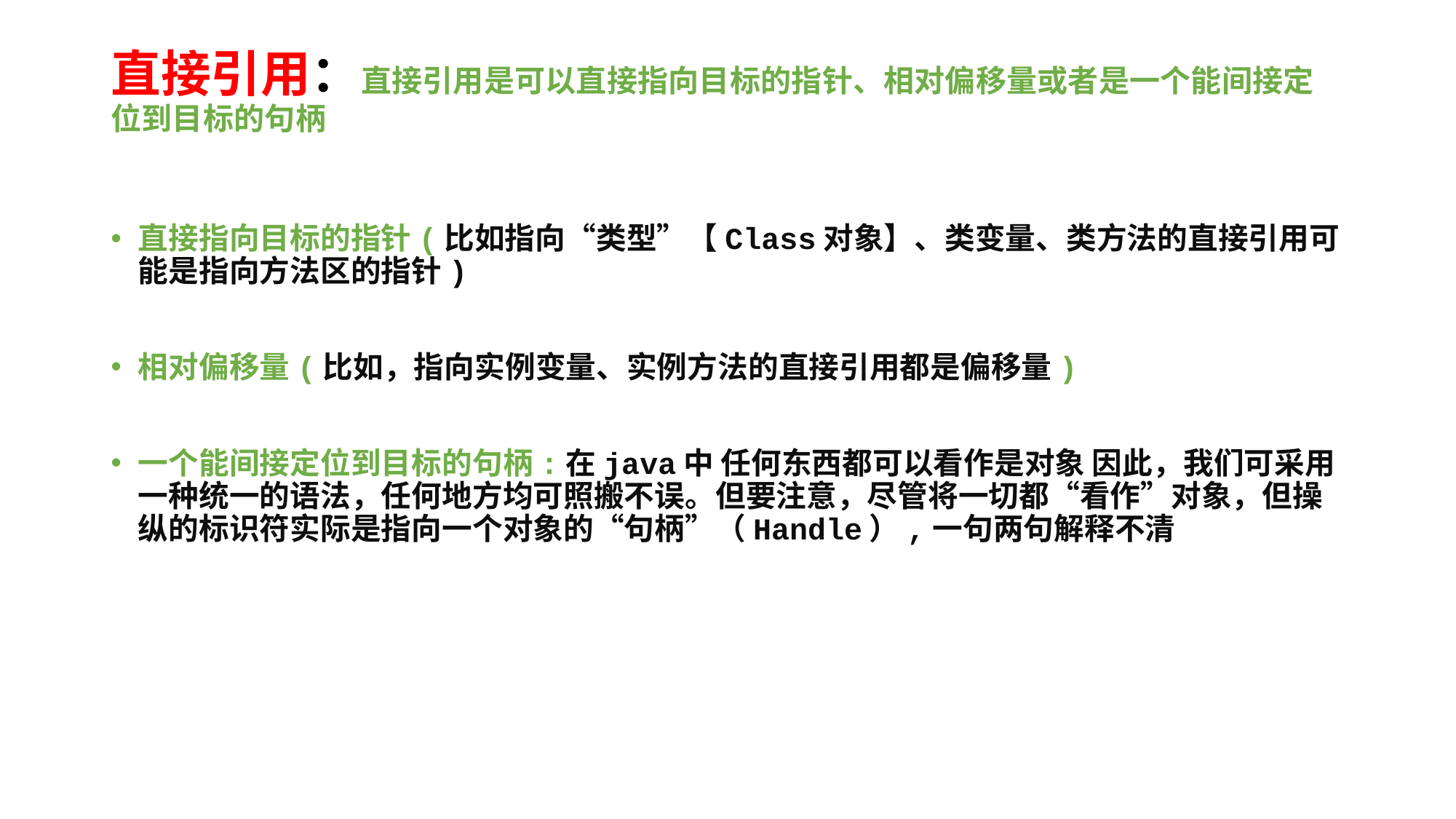

# 直接引用：直接引用是可以直接指向目标的指针、相对偏移量或者是一个能间接定位到目标的句柄
直接指向目标的指针(比如指向“类型”【Class对象】、类变量、类方法的直接引用可能是指向方法区的指针)

相对偏移量(比如，指向实例变量、实例方法的直接引用都是偏移量)

一个能间接定位到目标的句柄:在java中 任何东西都可以看作是对象 因此，我们可采用一种统一的语法，任何地方均可照搬不误。但要注意，尽管将一切都“看作”对象，但操纵的标识符实际是指向一个对象的“句柄”（Handle）,一句两句解释不清